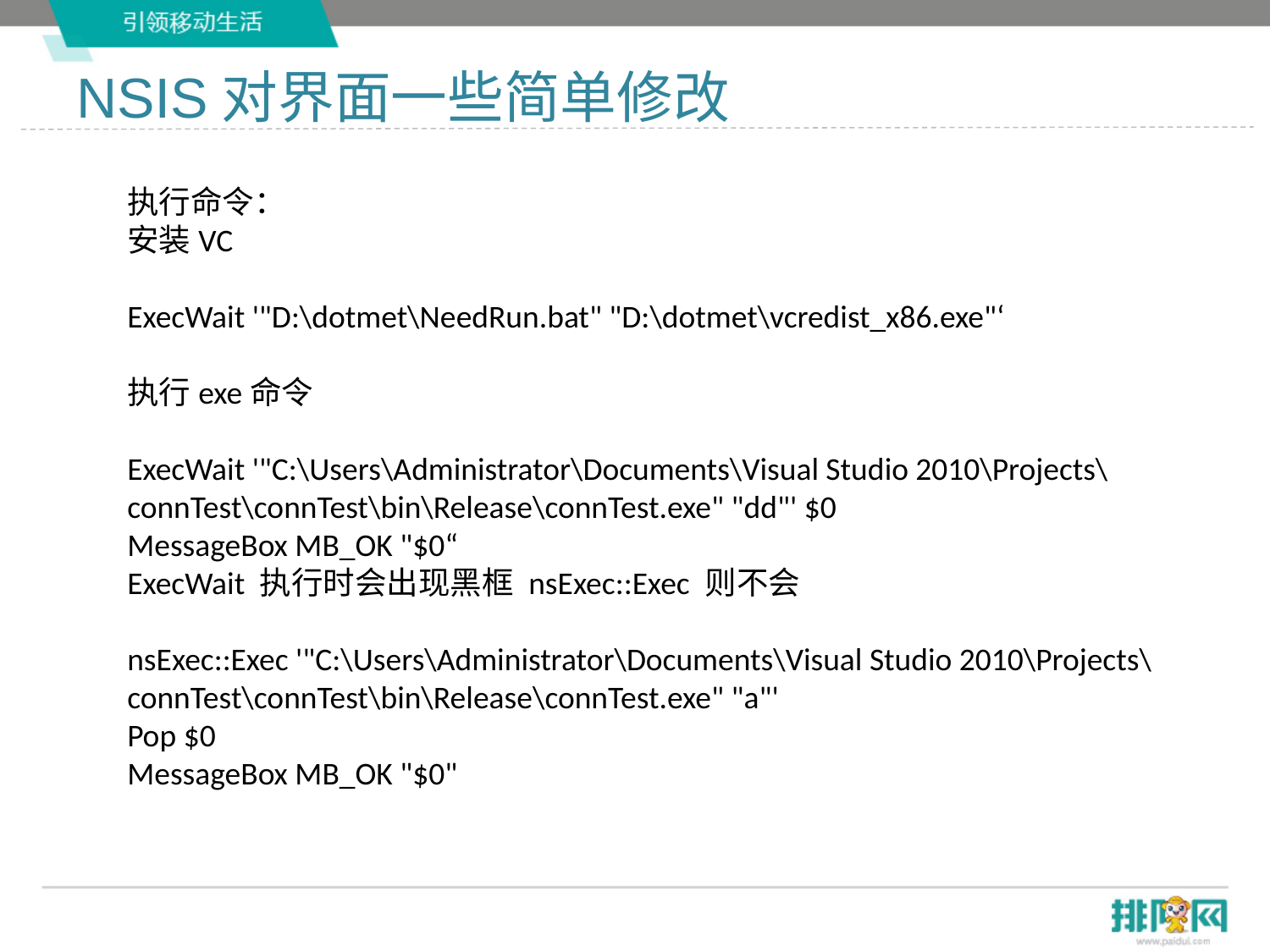

# NSIS对界面一些简单修改

执行命令：
安装VC

ExecWait '"D:\dotmet\NeedRun.bat" "D:\dotmet\vcredist_x86.exe"‘

执行exe命令

ExecWait '"C:\Users\Administrator\Documents\Visual Studio 2010\Projects\connTest\connTest\bin\Release\connTest.exe" "dd"' $0
MessageBox MB_OK "$0“
ExecWait 执行时会出现黑框 nsExec::Exec 则不会

nsExec::Exec '"C:\Users\Administrator\Documents\Visual Studio 2010\Projects\connTest\connTest\bin\Release\connTest.exe" "a"'
Pop $0
MessageBox MB_OK "$0"